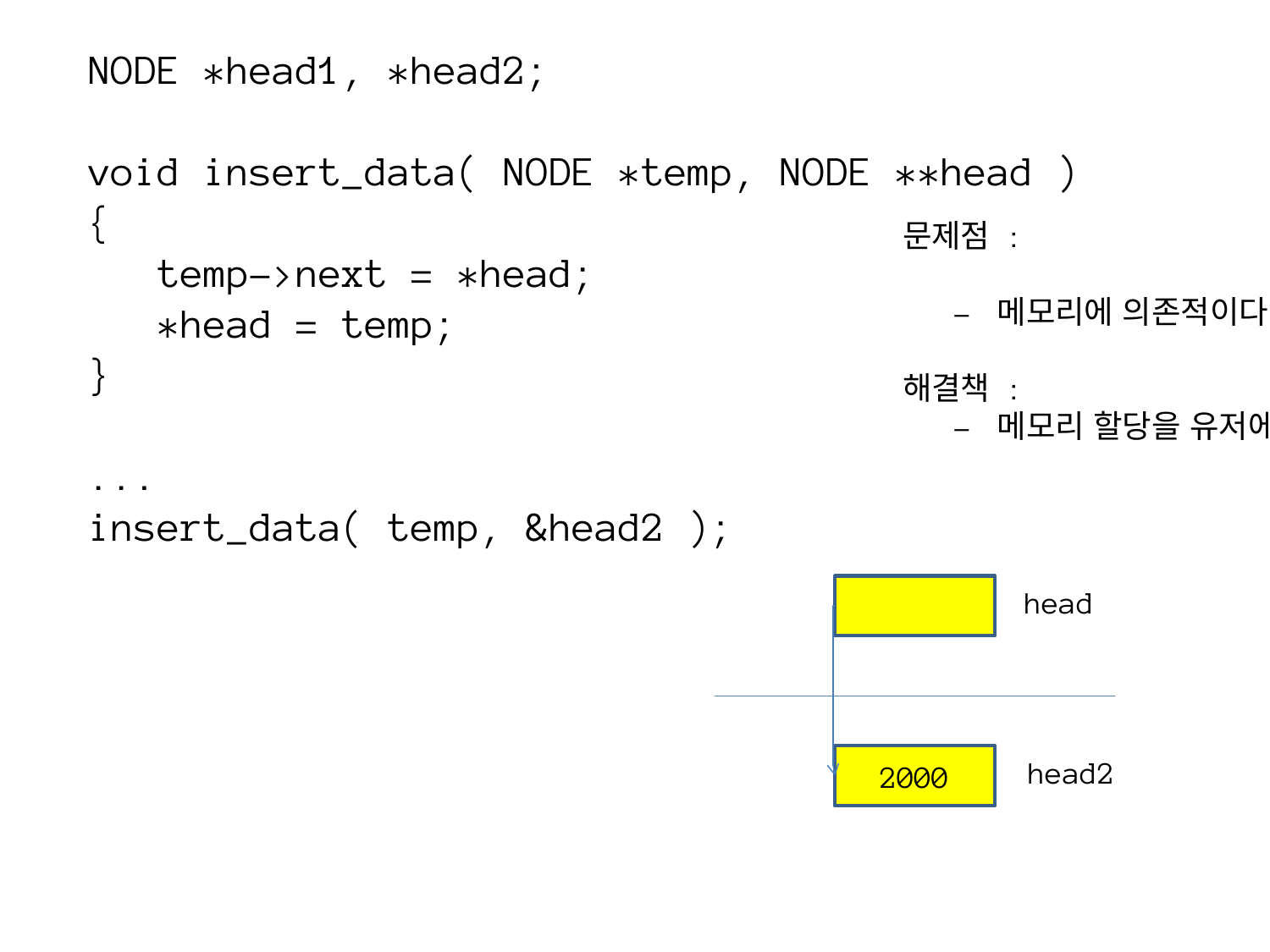

NODE *head1, *head2;

void insert_data( NODE *temp, NODE **head )
{
   temp->next = *head;
   *head = temp;
}

...
insert_data( temp, &head2 );
문제점 :

   - 메모리에 의존적이다.

해결책 :
   - 메모리 할당을 유저에 위임하자.

head
2000
head2